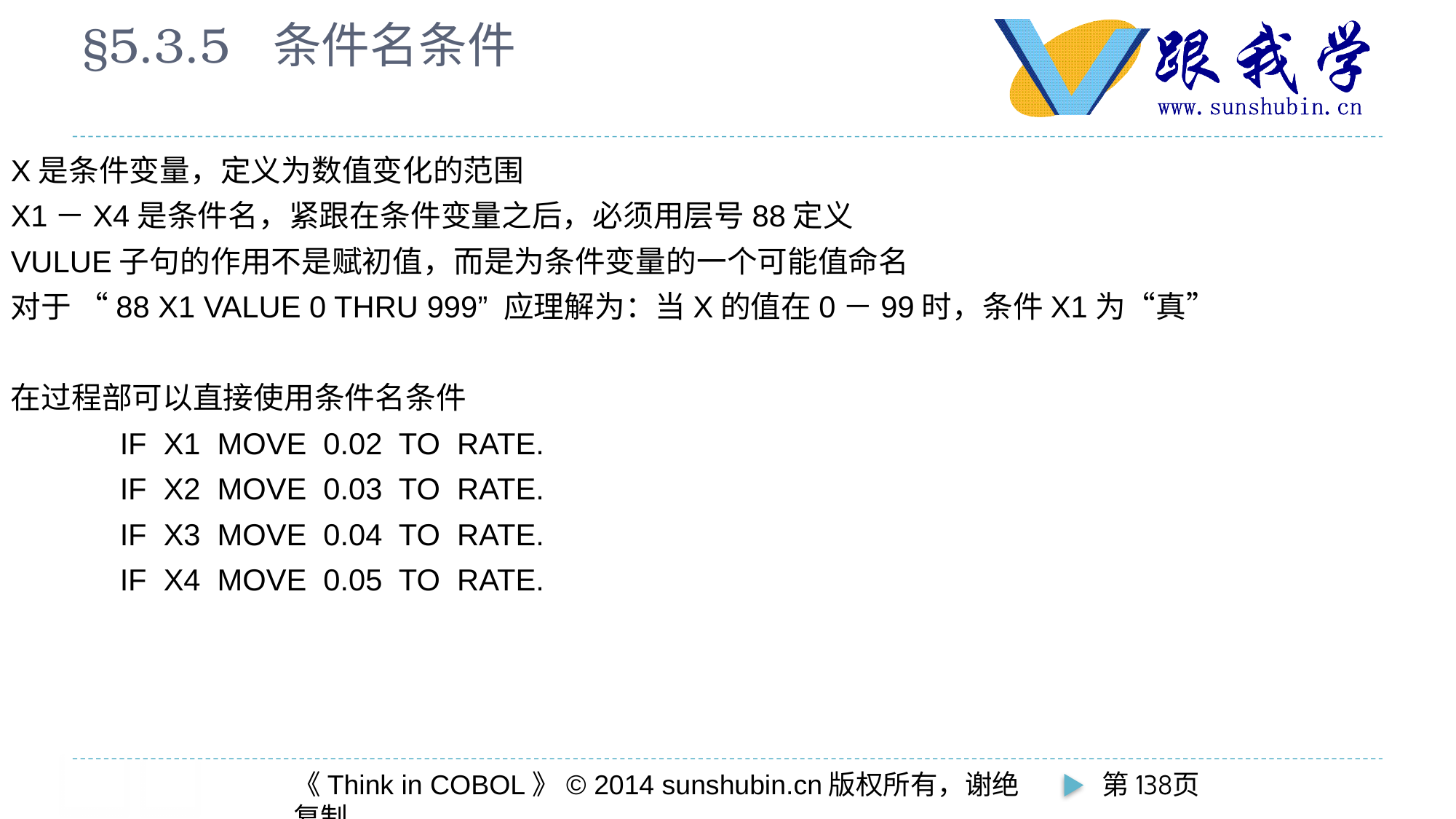

# §5.3.5  条件名条件
X是条件变量，定义为数值变化的范围
X1－X4是条件名，紧跟在条件变量之后，必须用层号88定义
VULUE子句的作用不是赋初值，而是为条件变量的一个可能值命名
对于 “88 X1 VALUE 0 THRU 999” 应理解为：当X的值在0－99时，条件X1为“真”

在过程部可以直接使用条件名条件
	IF  X1  MOVE  0.02  TO  RATE.
	IF  X2  MOVE  0.03  TO  RATE.
	IF  X3  MOVE  0.04  TO  RATE.
	IF  X4  MOVE  0.05  TO  RATE.